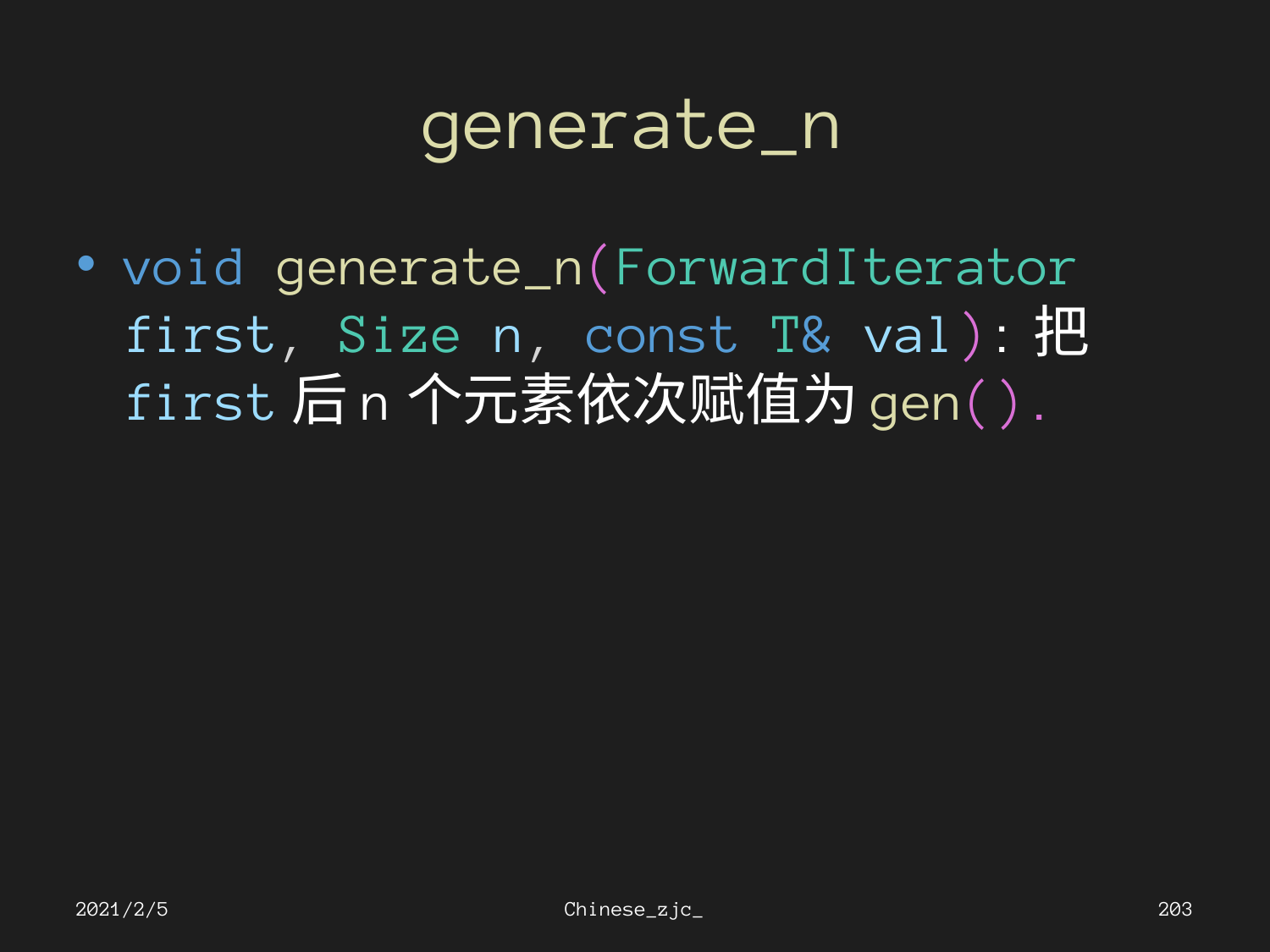

# generate_n
void generate_n(ForwardIterator first, Size n, const T& val):把first后n个元素依次赋值为gen().
2021/2/5
Chinese_zjc_
203